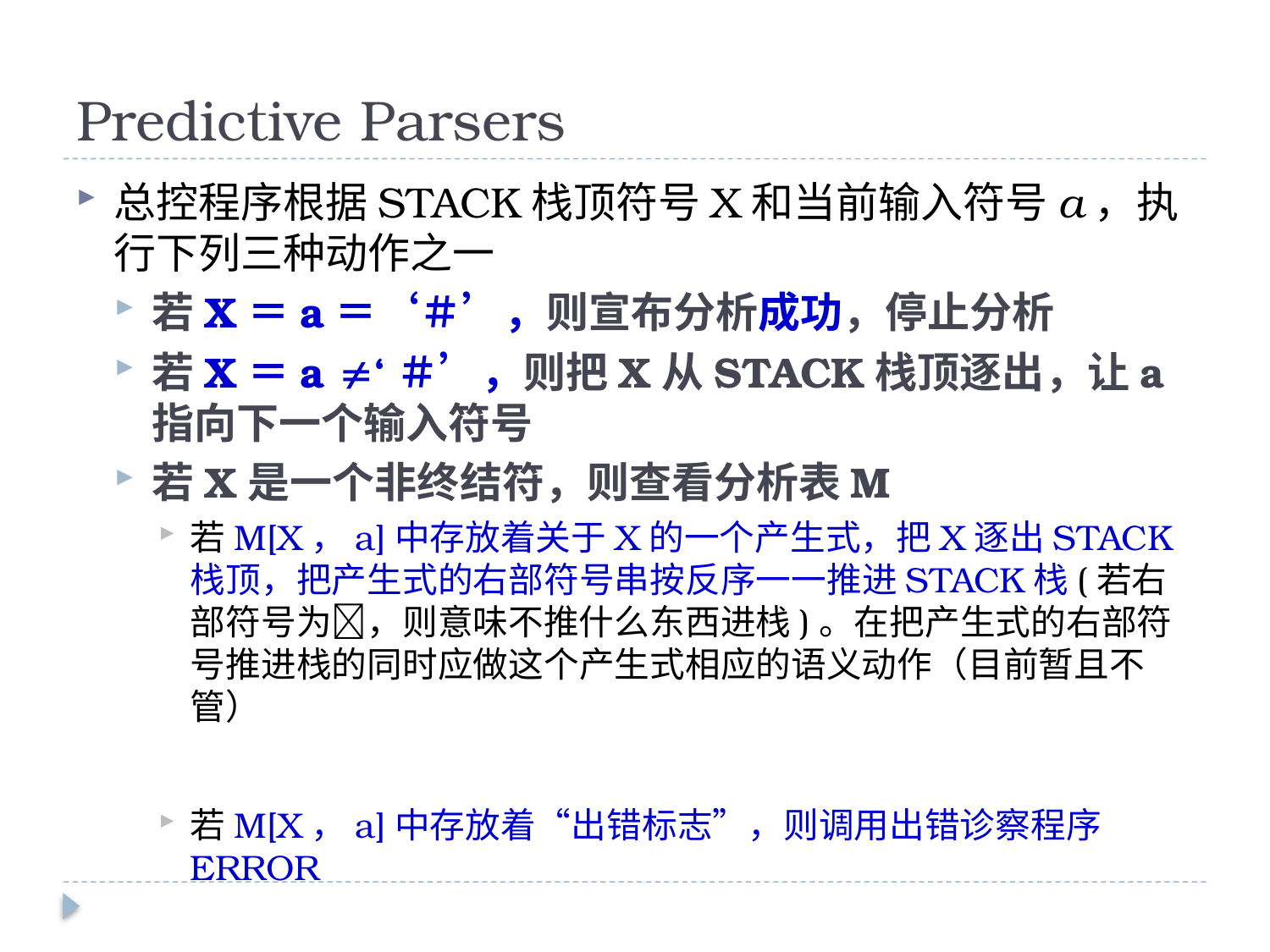

# Predictive Parsers
总控程序根据STACK栈顶符号X和当前输入符号a，执行下列三种动作之一
若X＝a＝‘＃’，则宣布分析成功，停止分析
若X＝a ≠‘＃’，则把X从STACK栈顶逐出，让a指向下一个输入符号
若X是一个非终结符，则查看分析表M
若M[X，a]中存放着关于X的一个产生式，把X逐出STACK栈顶，把产生式的右部符号串按反序一一推进STACK栈(若右部符号为ε，则意味不推什么东西进栈)。在把产生式的右部符号推进栈的同时应做这个产生式相应的语义动作（目前暂且不管）

若M[X，a]中存放着“出错标志”，则调用出错诊察程序ERROR

41